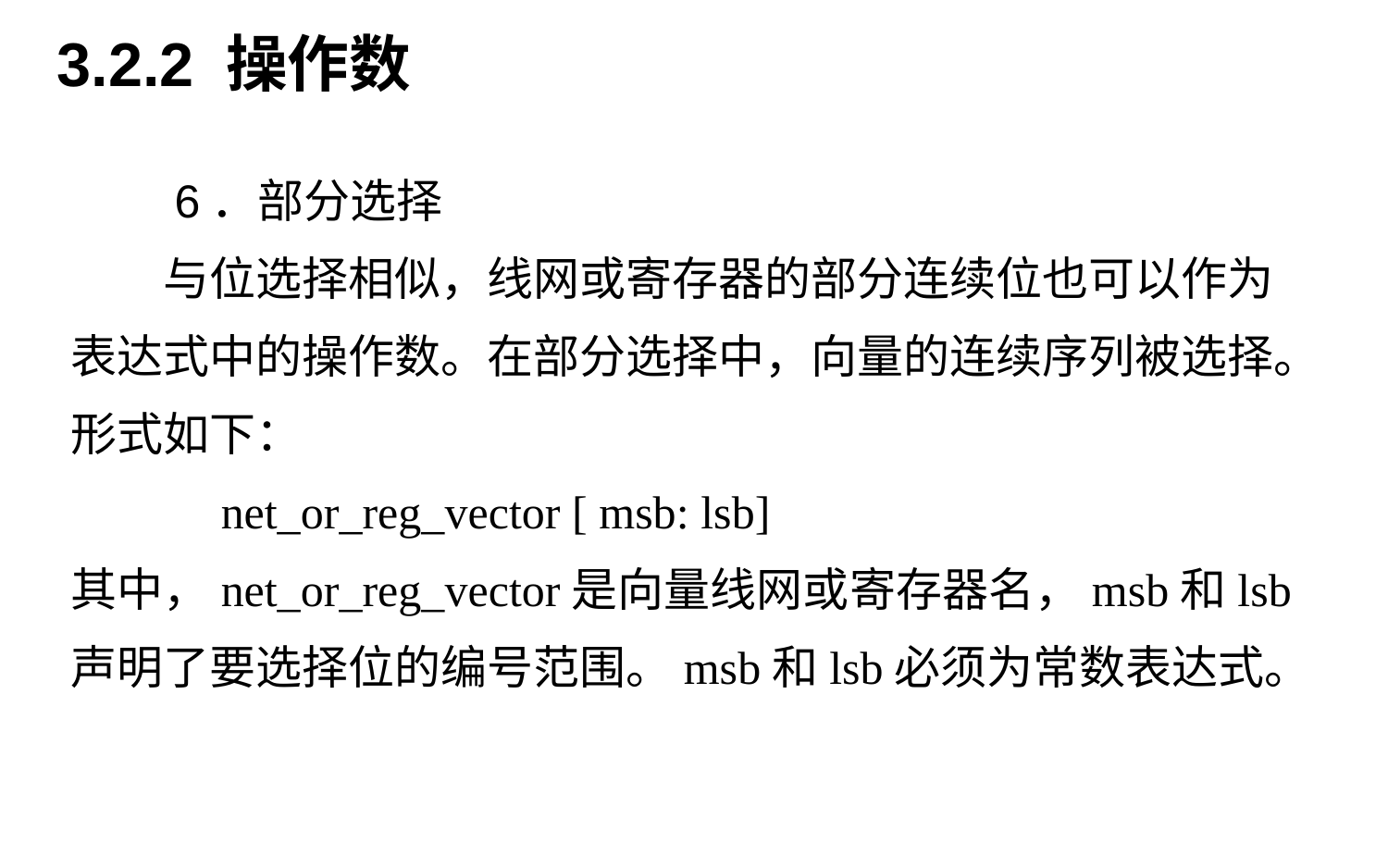

3.2.2 操作数
# 6．部分选择 　　与位选择相似，线网或寄存器的部分连续位也可以作为表达式中的操作数。在部分选择中，向量的连续序列被选择。形式如下： 　　　net_or_reg_vector [ msb: lsb] 其中，net_or_reg_vector是向量线网或寄存器名，msb和lsb声明了要选择位的编号范围。msb和lsb必须为常数表达式。